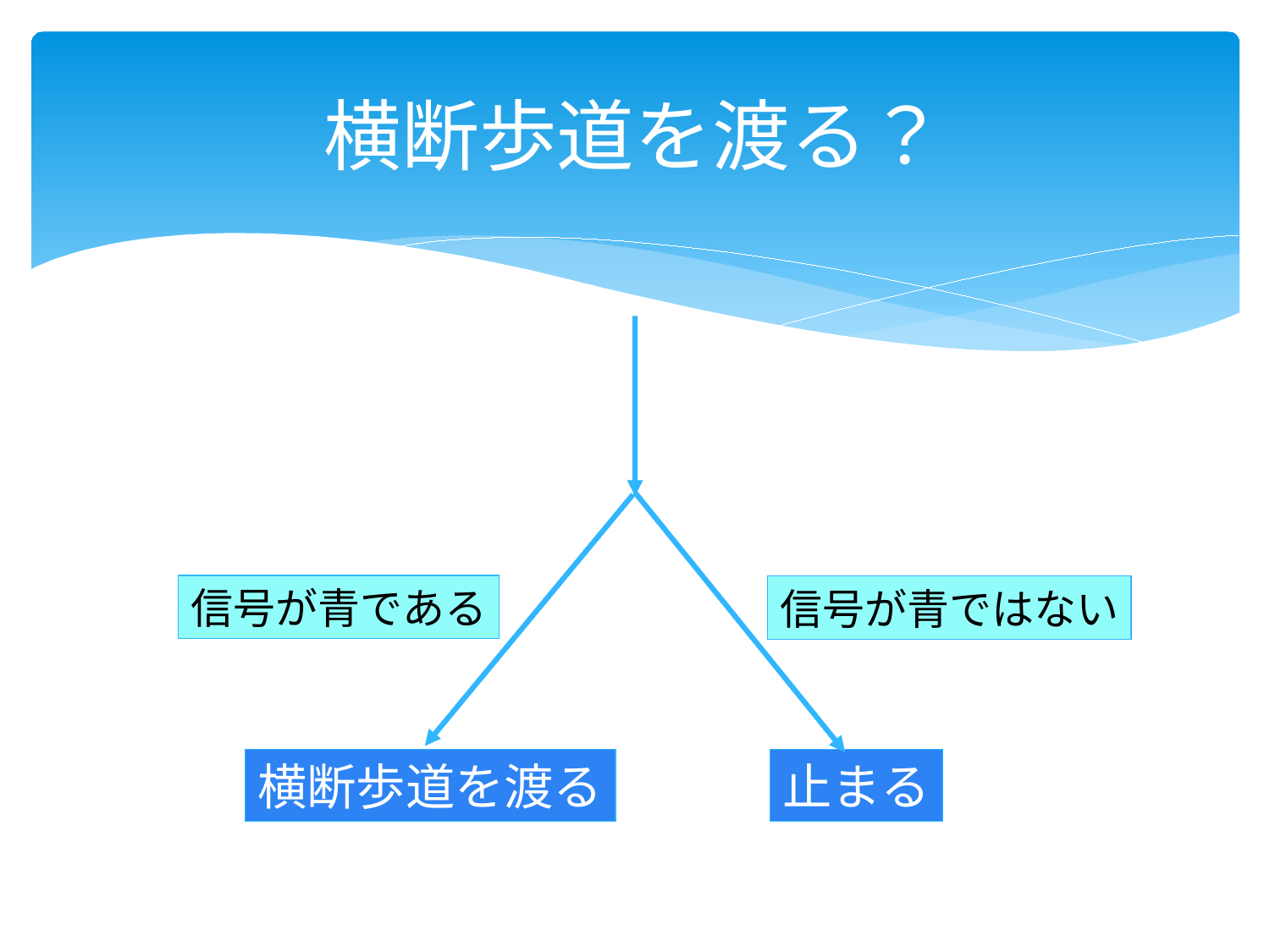

# 横断歩道を渡る？

信号が青である
信号が青ではない
横断歩道を渡る
止まる